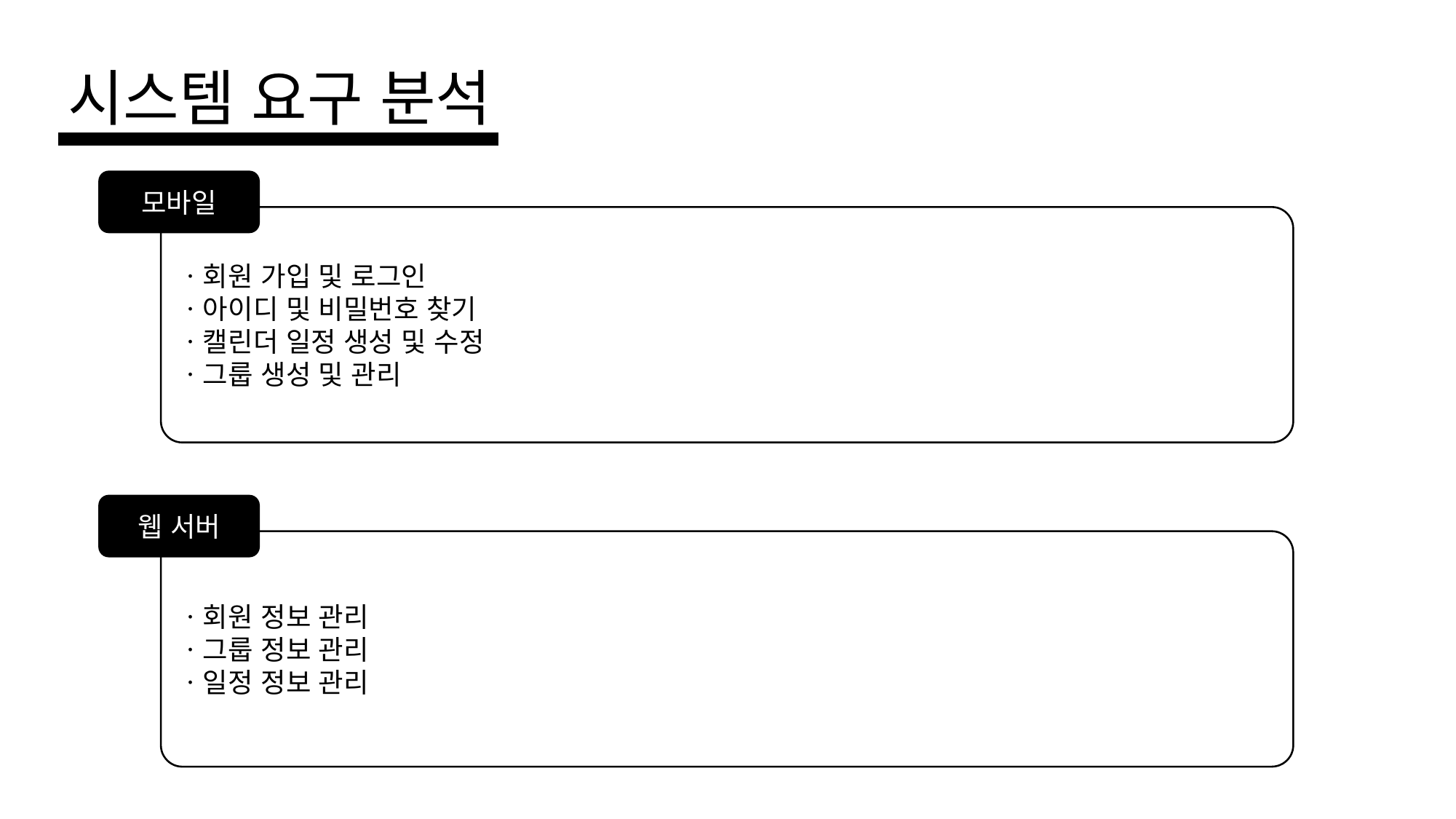

시스템 요구 분석
모바일
ㆍ회원 가입 및 로그인
ㆍ아이디 및 비밀번호 찾기
ㆍ캘린더 일정 생성 및 수정
ㆍ그룹 생성 및 관리
웹 서버
ㆍ회원 정보 관리
ㆍ그룹 정보 관리
ㆍ일정 정보 관리